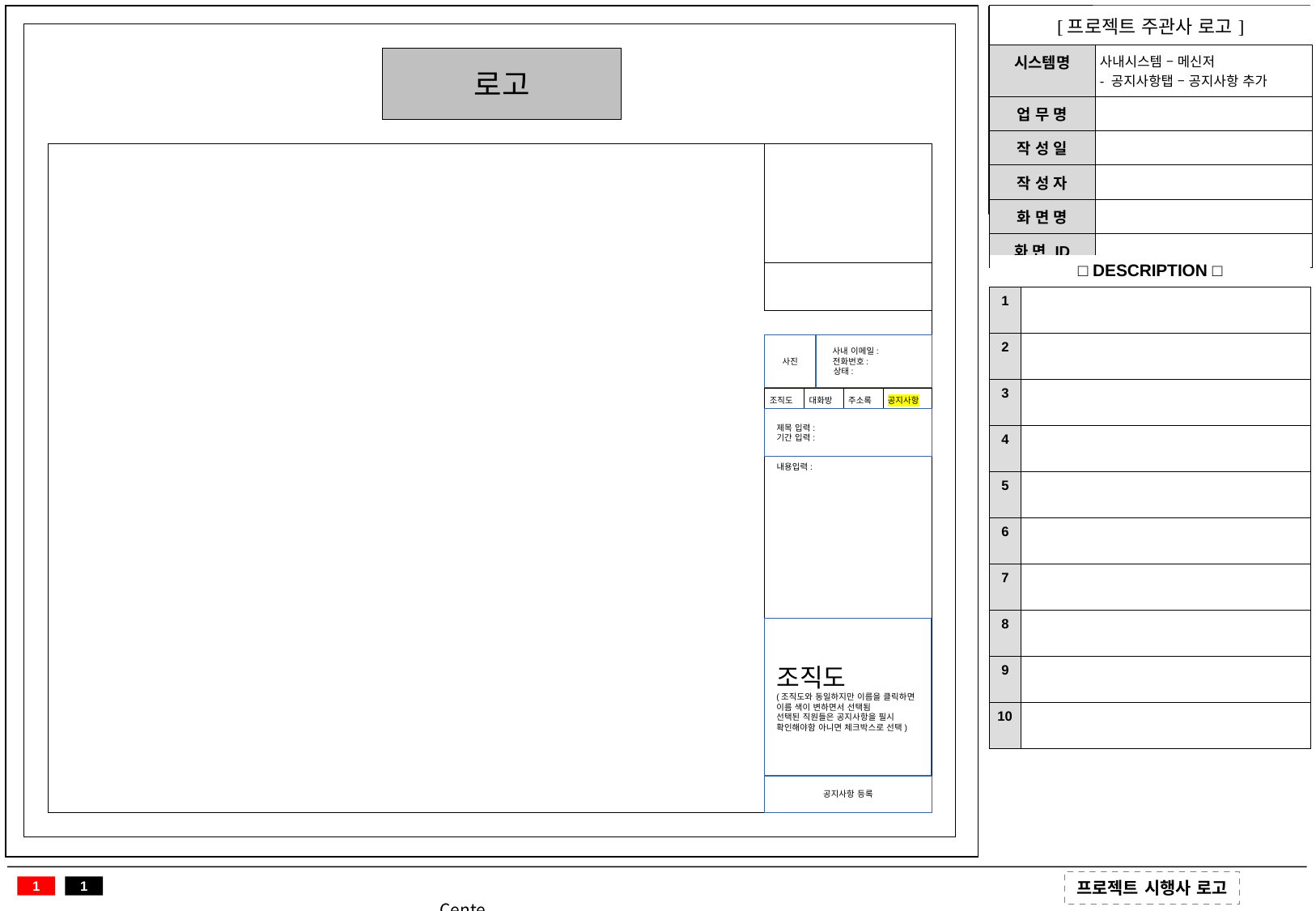

| [프로젝트 주관사 로고] |  |
| --- | --- |
| 시스템명 | 사내시스템 – 메신저 - 공지사항탭 – 공지사항 추가 |
| 업 무 명 |  |
| 작 성 일 |  |
| 작 성 자 |  |
| 화 면 명 |  |
| 화 면 ID |  |

로고

| □ DESCRIPTION □ |  |
| --- | --- |
| 1 |  |
| 2 |  |
| 3 |  |
| 4 |  |
| 5 |  |
| 6 |  |
| 7 |  |
| 8 |  |
| 9 |  |
| 10 |  |

내용입력:
사진
사내 이메일:
전화번호:
상태:
| 조직도 | 대화방 | 주소록 | 공지사항 |
| --- | --- | --- | --- |
제목 입력:
기간 입력:
조직도
(조직도와 동일하지만 이름을 클릭하면 이름 색이 변하면서 선택됨
선택된 직원들은 공지사항을 필시 확인해야함 아니면 체크박스로 선택)
공지사항 등록
1
1
Center